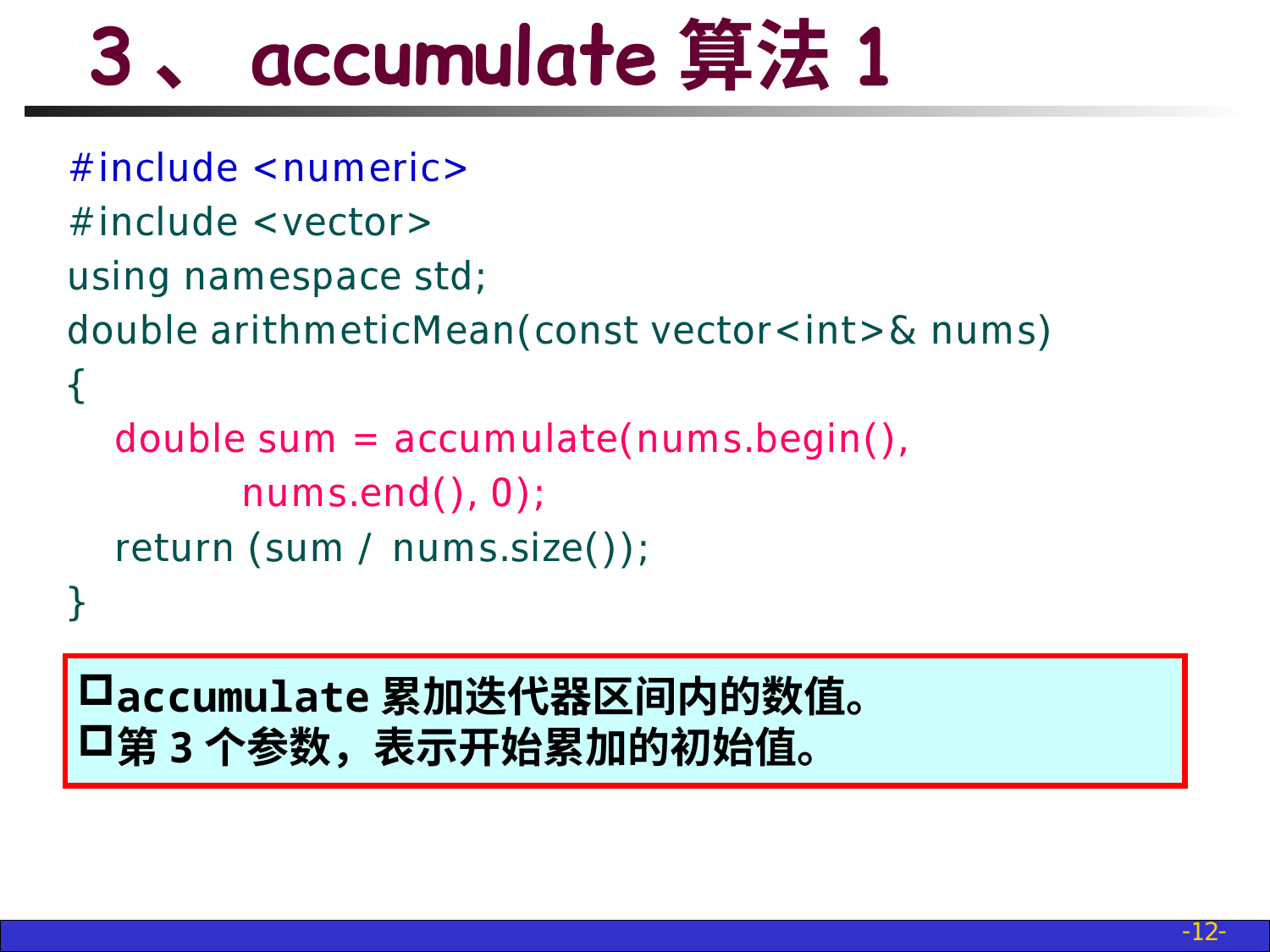

# 3、accumulate算法1
#include <numeric>
#include <vector>
using namespace std;
double arithmeticMean(const vector<int>& nums)
{
	double sum = accumulate(nums.begin(),
		nums.end(), 0);
	return (sum / nums.size());
}
accumulate累加迭代器区间内的数值。
第3个参数，表示开始累加的初始值。
-12-